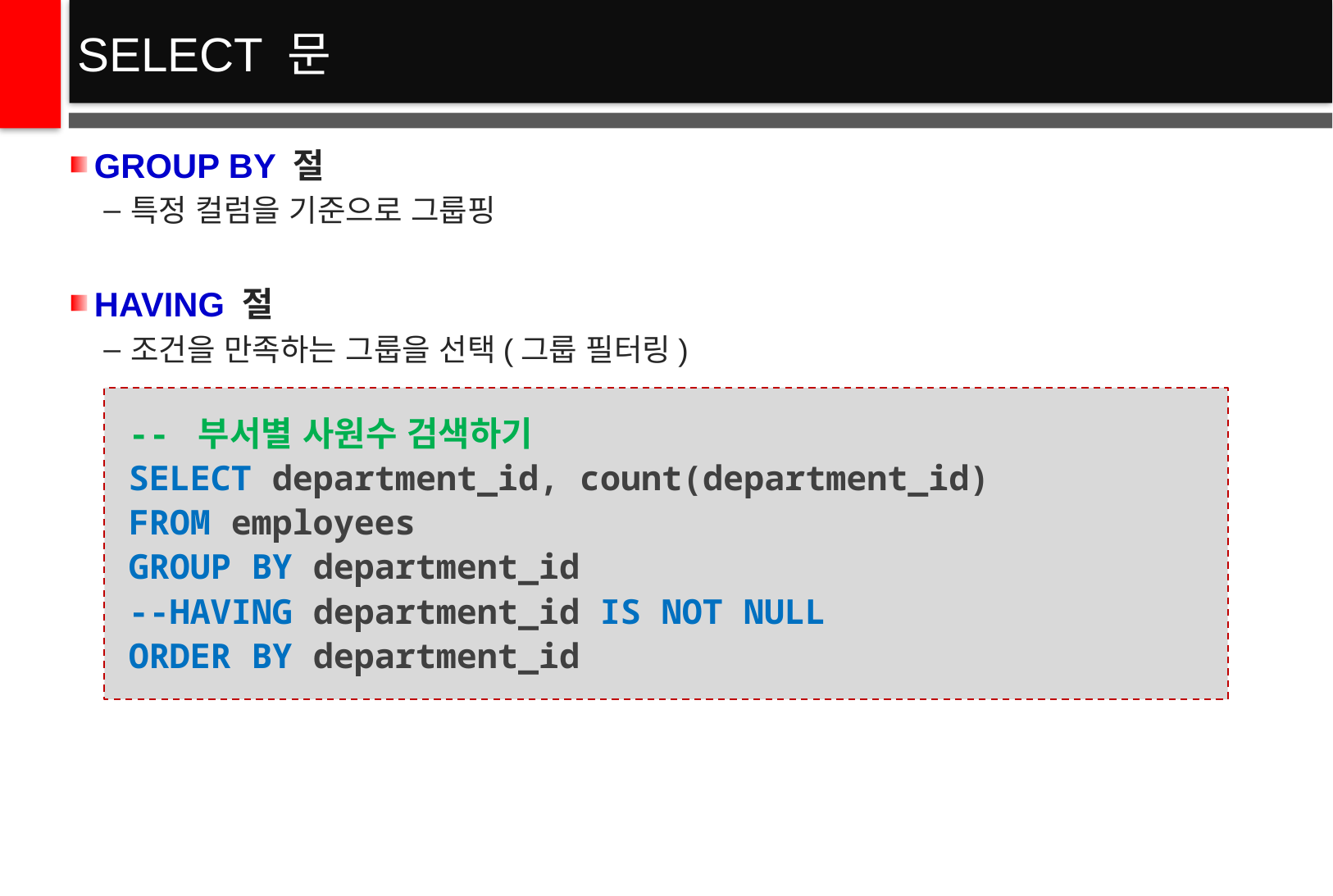

# SELECT 문
GROUP BY 절
특정 컬럼을 기준으로 그룹핑

HAVING 절
조건을 만족하는 그룹을 선택(그룹 필터링)
-- 부서별 사원수 검색하기
SELECT department_id, count(department_id)
FROM employees
GROUP BY department_id
--HAVING department_id IS NOT NULL
ORDER BY department_id